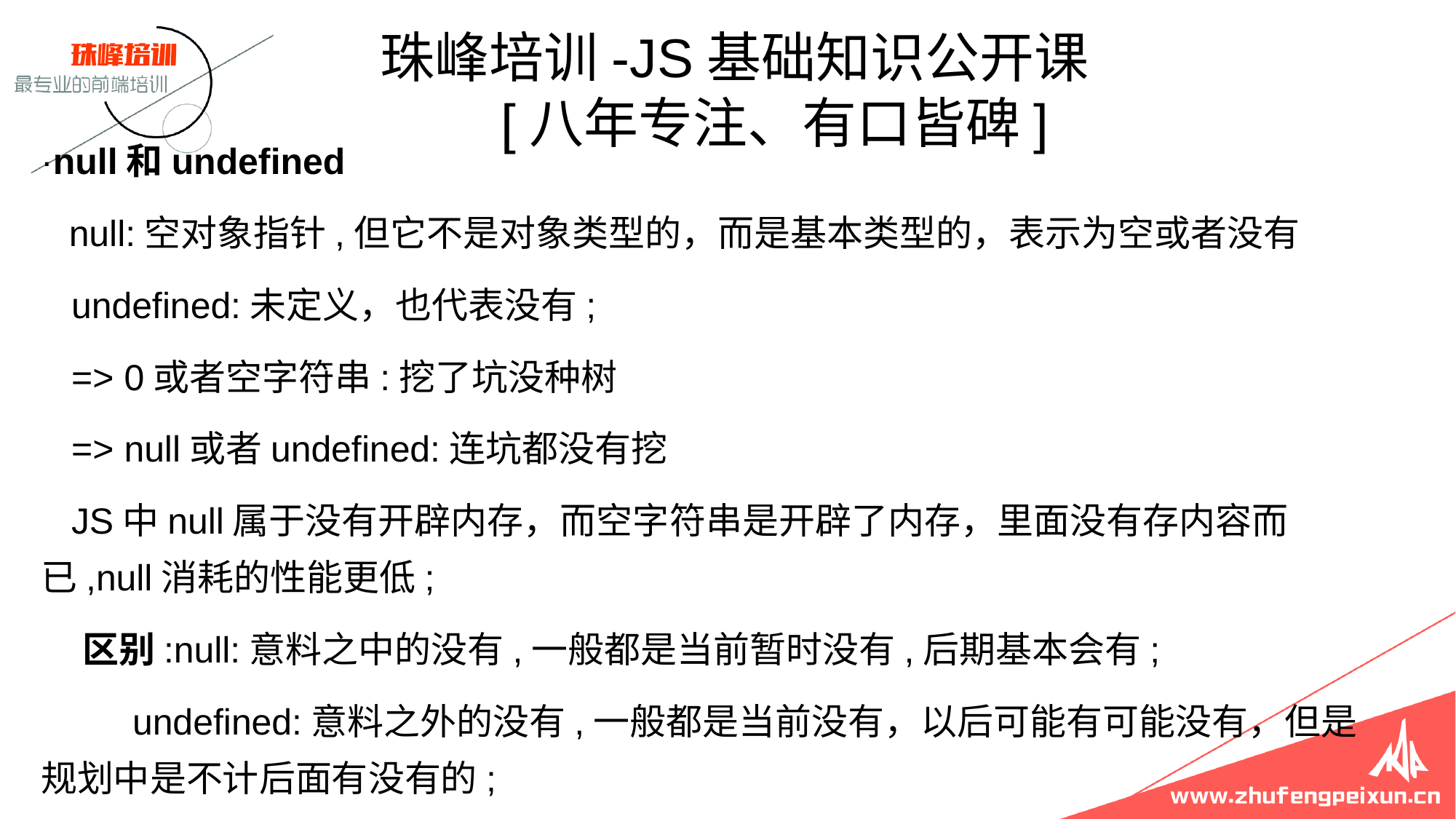

珠峰培训-JS基础知识公开课
        [八年专注、有口皆碑]
·null和undefined
    null:空对象指针,但它不是对象类型的，而是基本类型的，表示为空或者没有
   undefined:未定义，也代表没有;
   => 0或者空字符串:挖了坑没种树
   => null或者undefined:连坑都没有挖
   JS中null属于没有开辟内存，而空字符串是开辟了内存，里面没有存内容而已,null消耗的性能更低;
    区别:null:意料之中的没有,一般都是当前暂时没有,后期基本会有;
         undefined:意料之外的没有,一般都是当前没有，以后可能有可能没有，但是规划中是不计后面有没有的;